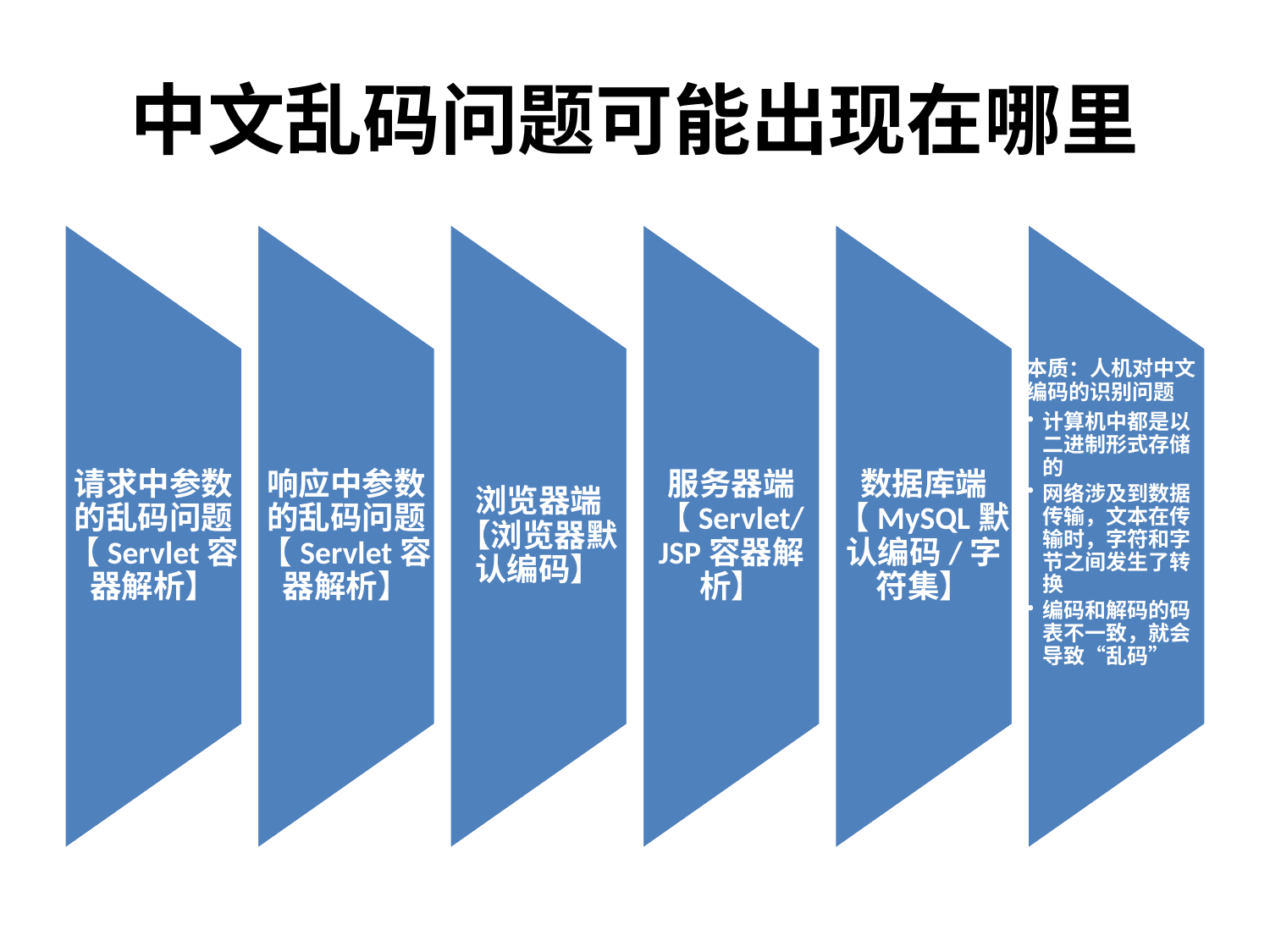

# 中文乱码问题可能出现在哪里
请求中参数的乱码问题【Servlet容器解析】
响应中参数的乱码问题【Servlet容器解析】
浏览器端【浏览器默认编码】
服务器端【Servlet/JSP容器解析】
数据库端【MySQL默认编码/字符集】
本质：人机对中文编码的识别问题
计算机中都是以二进制形式存储的
网络涉及到数据传输，文本在传输时，字符和字节之间发生了转换
编码和解码的码表不一致，就会导致“乱码”